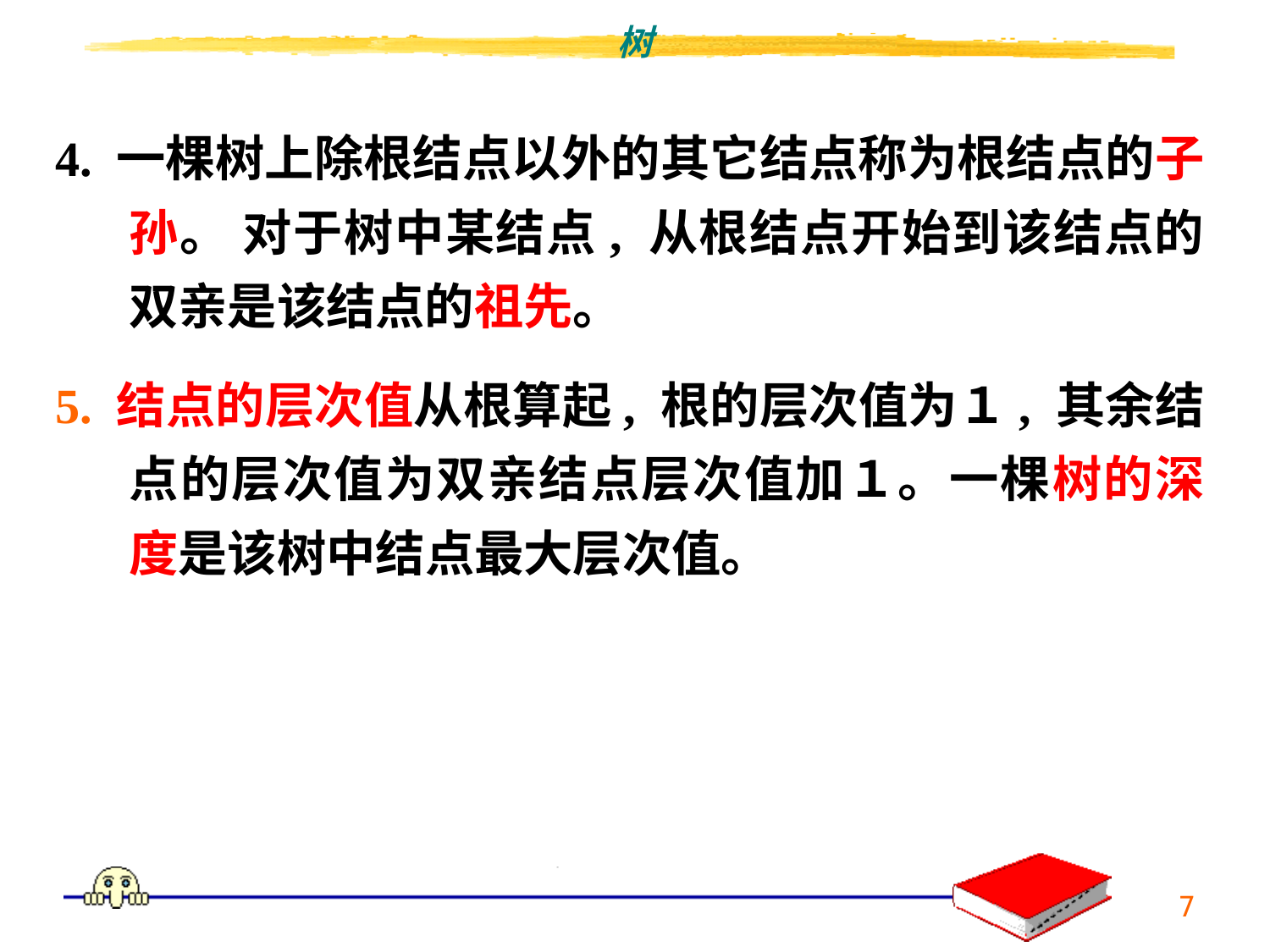

4. 一棵树上除根结点以外的其它结点称为根结点的子孙。 对于树中某结点, 从根结点开始到该结点的双亲是该结点的祖先。
5. 结点的层次值从根算起, 根的层次值为１, 其余结点的层次值为双亲结点层次值加１。一棵树的深度是该树中结点最大层次值。

7